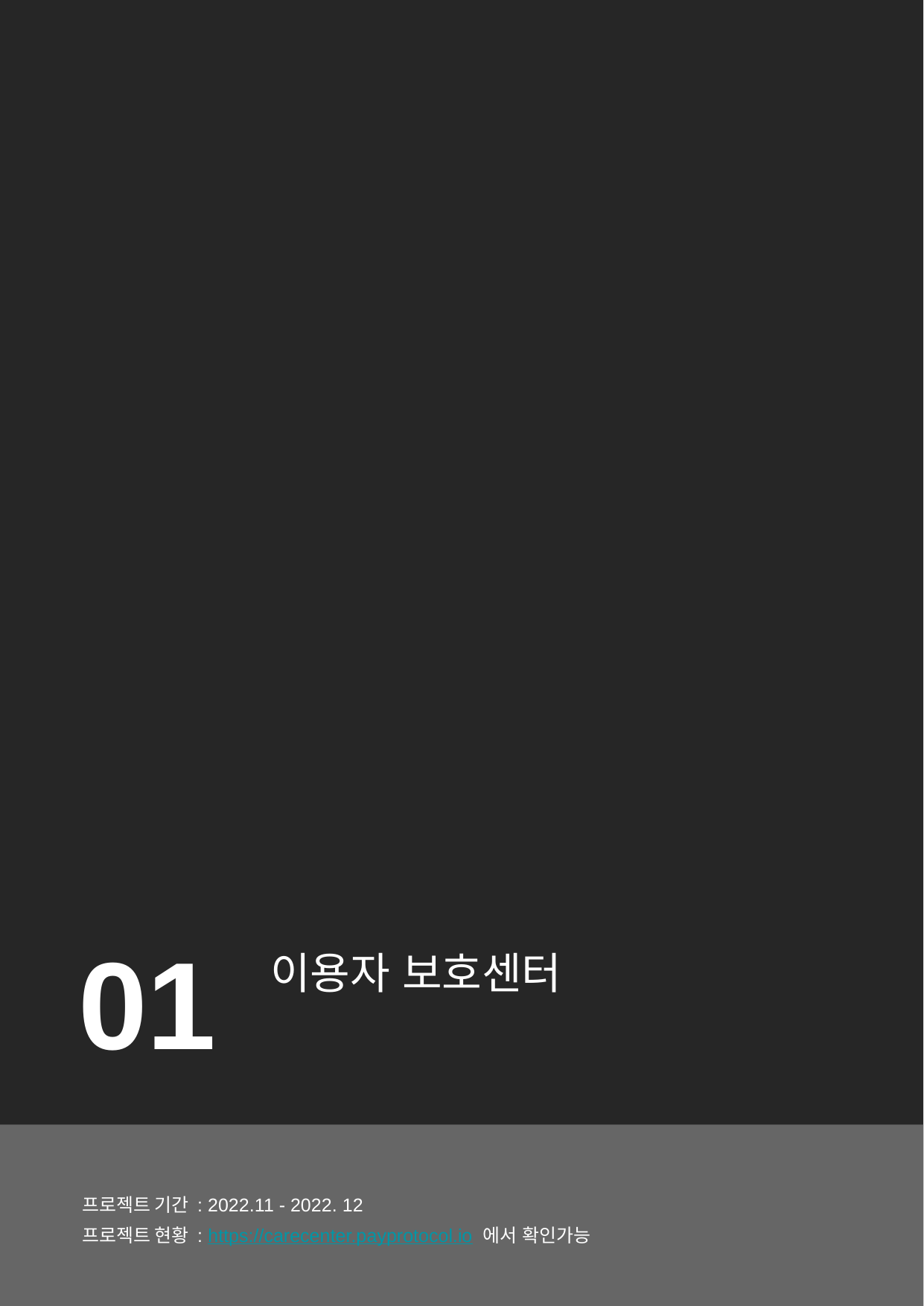

01
이용자 보호센터

프로젝트 기간 : 2022.11 - 2022. 12
프로젝트 현황 : https://carecenter.payprotocol.io 에서 확인가능